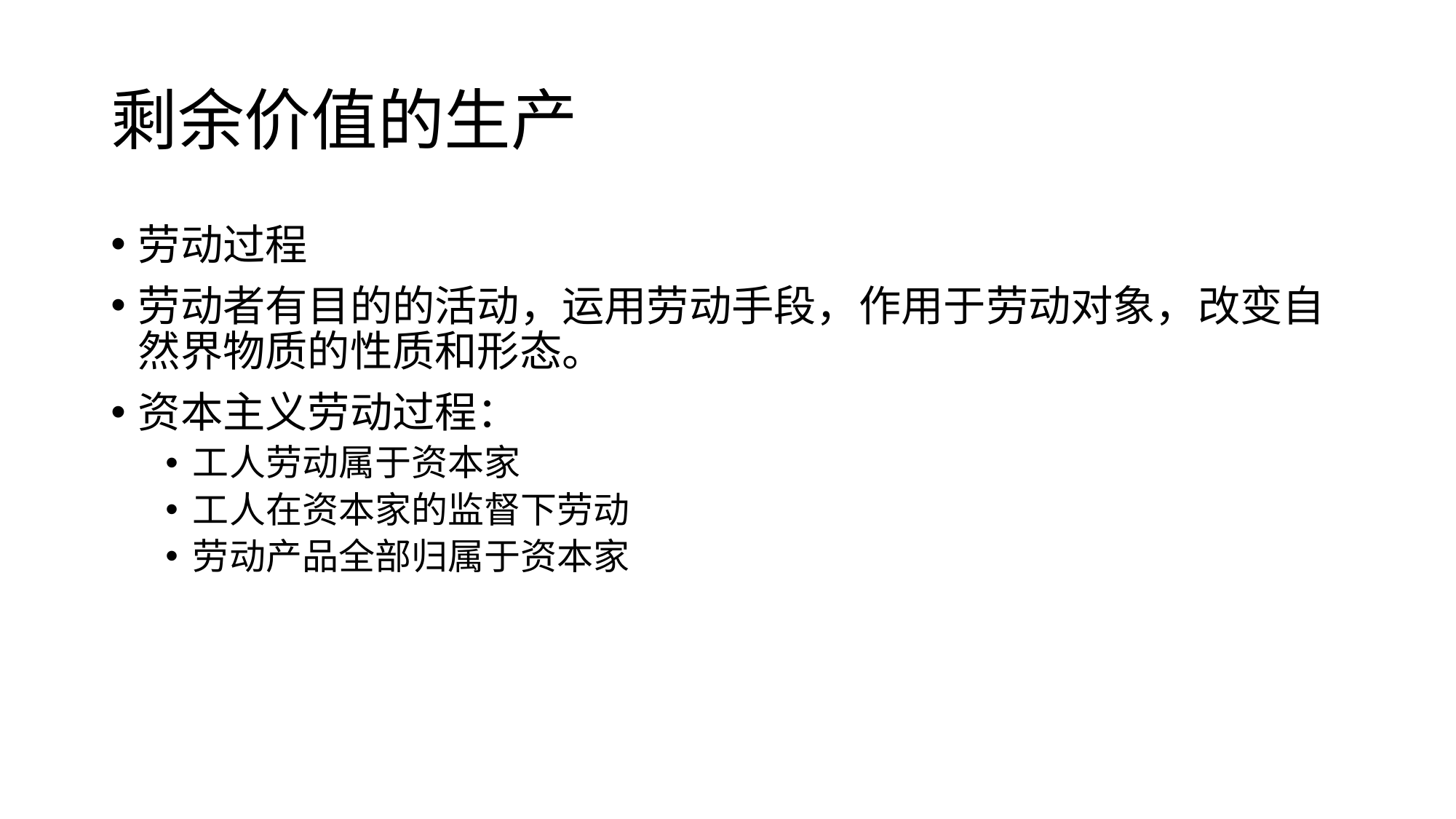

# 剩余价值的生产
劳动过程
劳动者有目的的活动，运用劳动手段，作用于劳动对象，改变自然界物质的性质和形态。
资本主义劳动过程：
工人劳动属于资本家
工人在资本家的监督下劳动
劳动产品全部归属于资本家